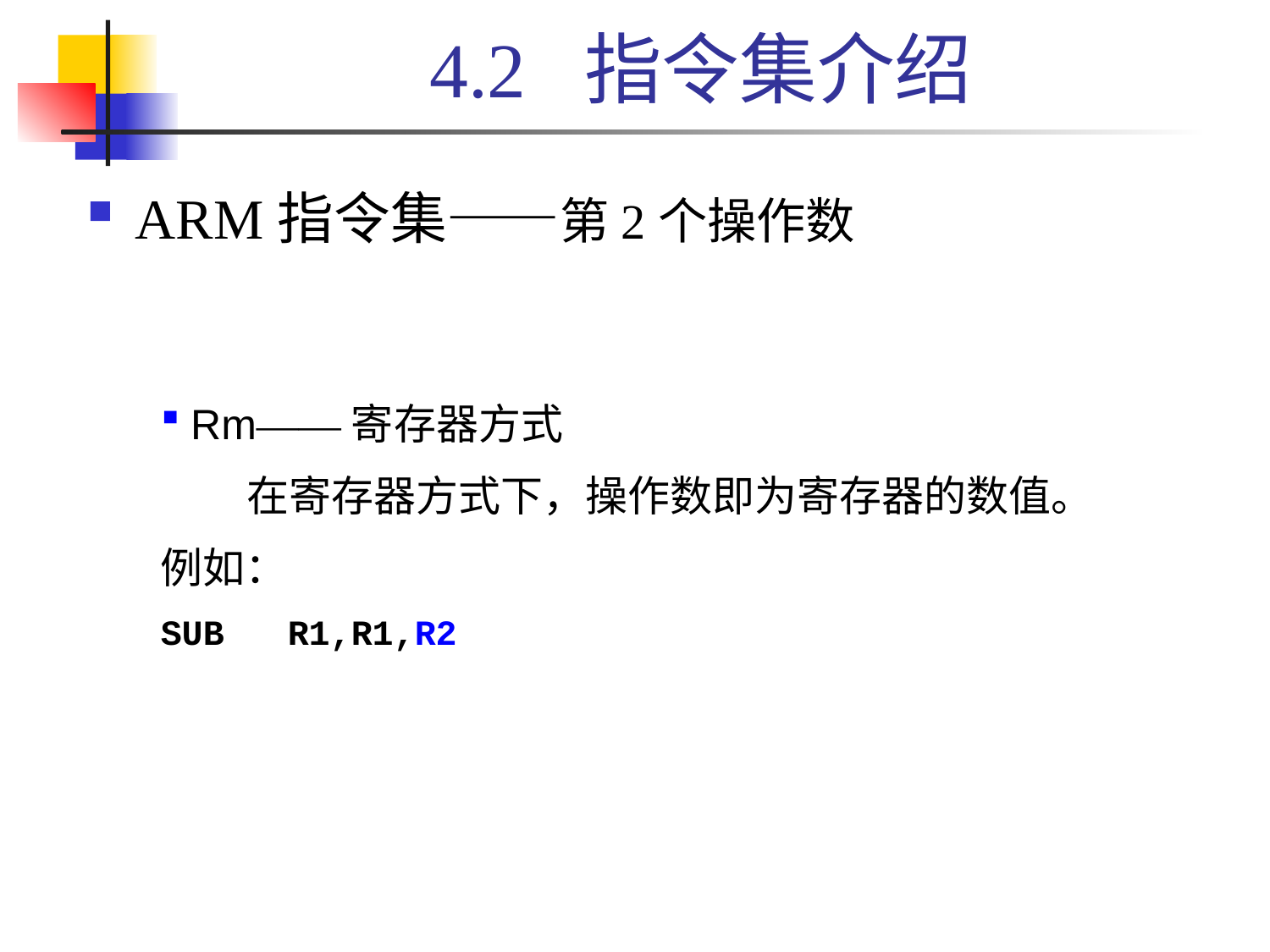

# 4.2  指令集介绍
ARM指令集——第2个操作数
Rm——寄存器方式
        在寄存器方式下，操作数即为寄存器的数值。
例如：
SUB	R1,R1,R2